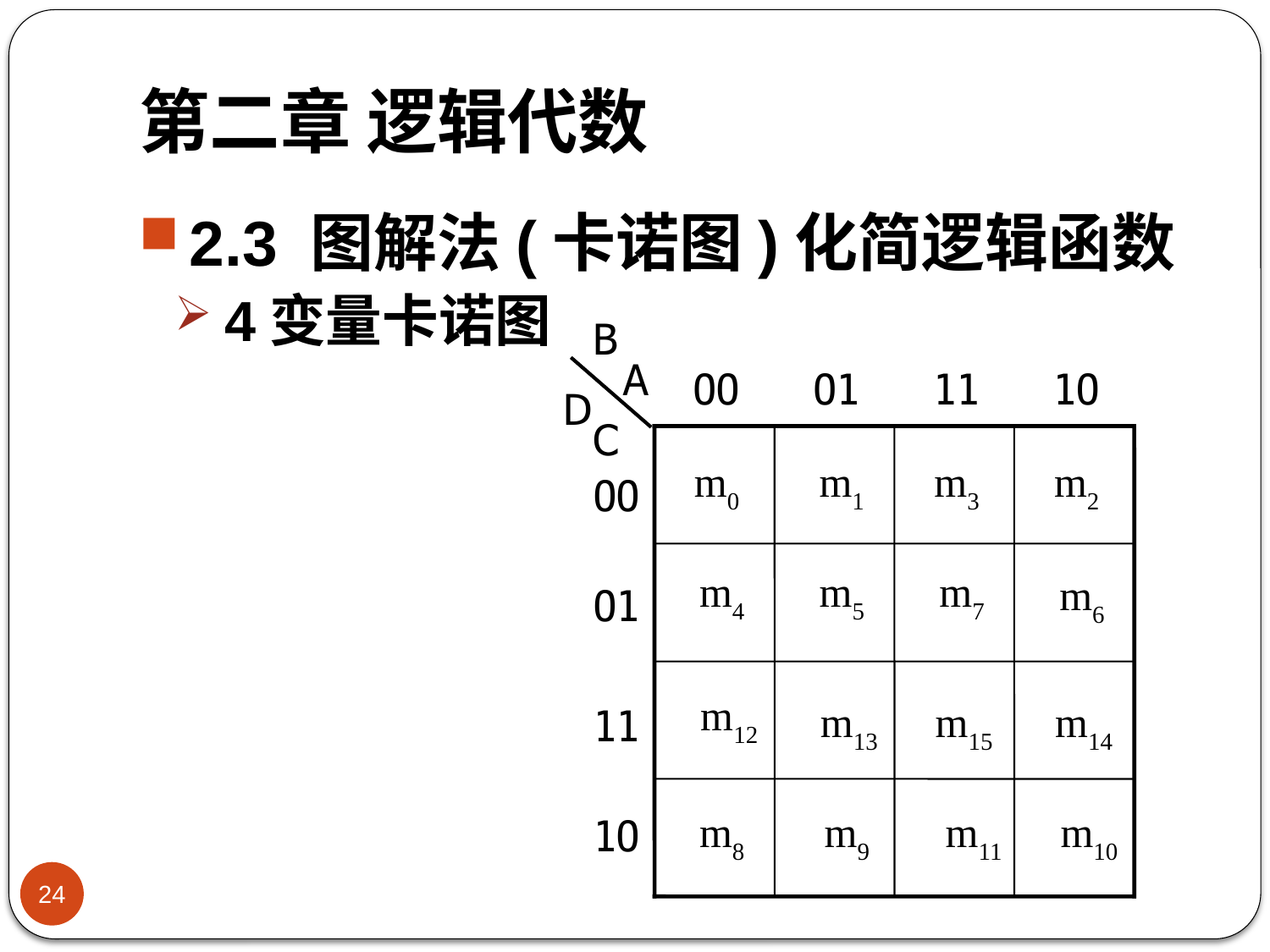

# 第二章 逻辑代数
2.3 图解法(卡诺图)化简逻辑函数
4变量卡诺图
B
A
D
C
00
01
11
10

m1
m3
m2
m0
00
01
11
10
m5
m7
m4
m6
m12
m13
m15
m14
m9
m11
m10
m8
24